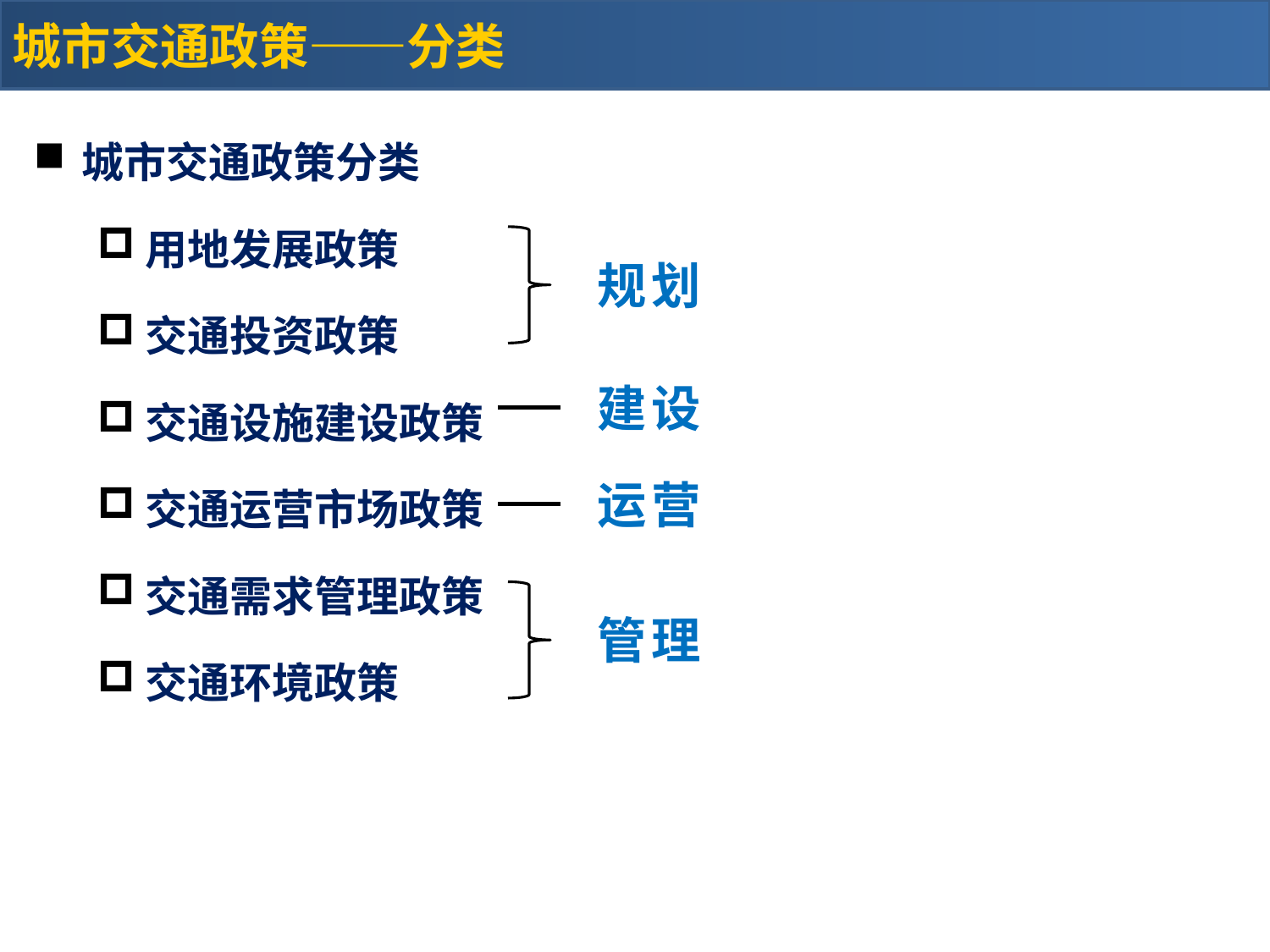

城市交通政策——分类
城市交通政策分类
用地发展政策
交通投资政策
交通设施建设政策
交通运营市场政策
交通需求管理政策
交通环境政策

规划
建设
运营

管理